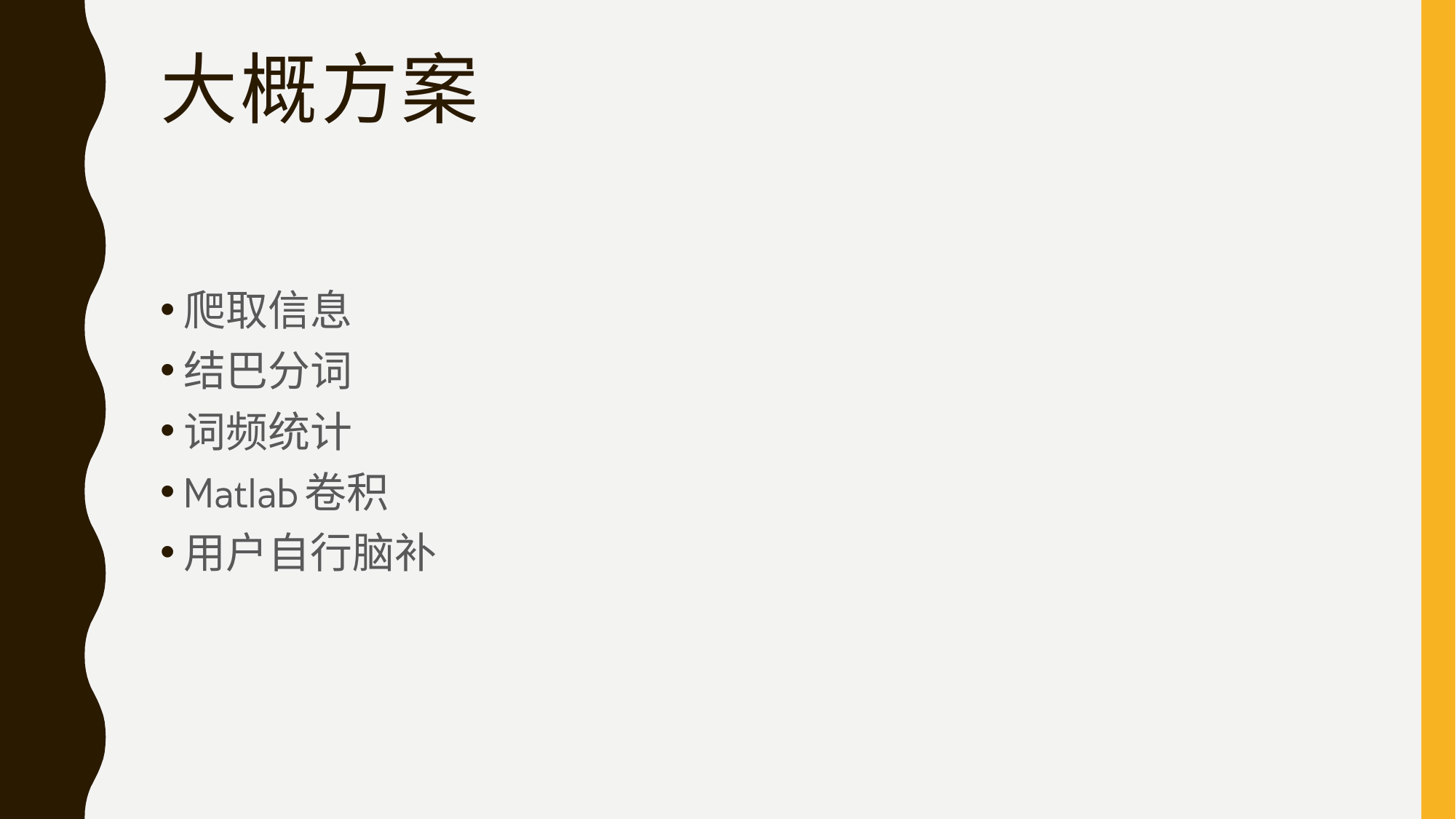

# 大概方案
爬取信息
结巴分词
词频统计
Matlab卷积
用户自行脑补